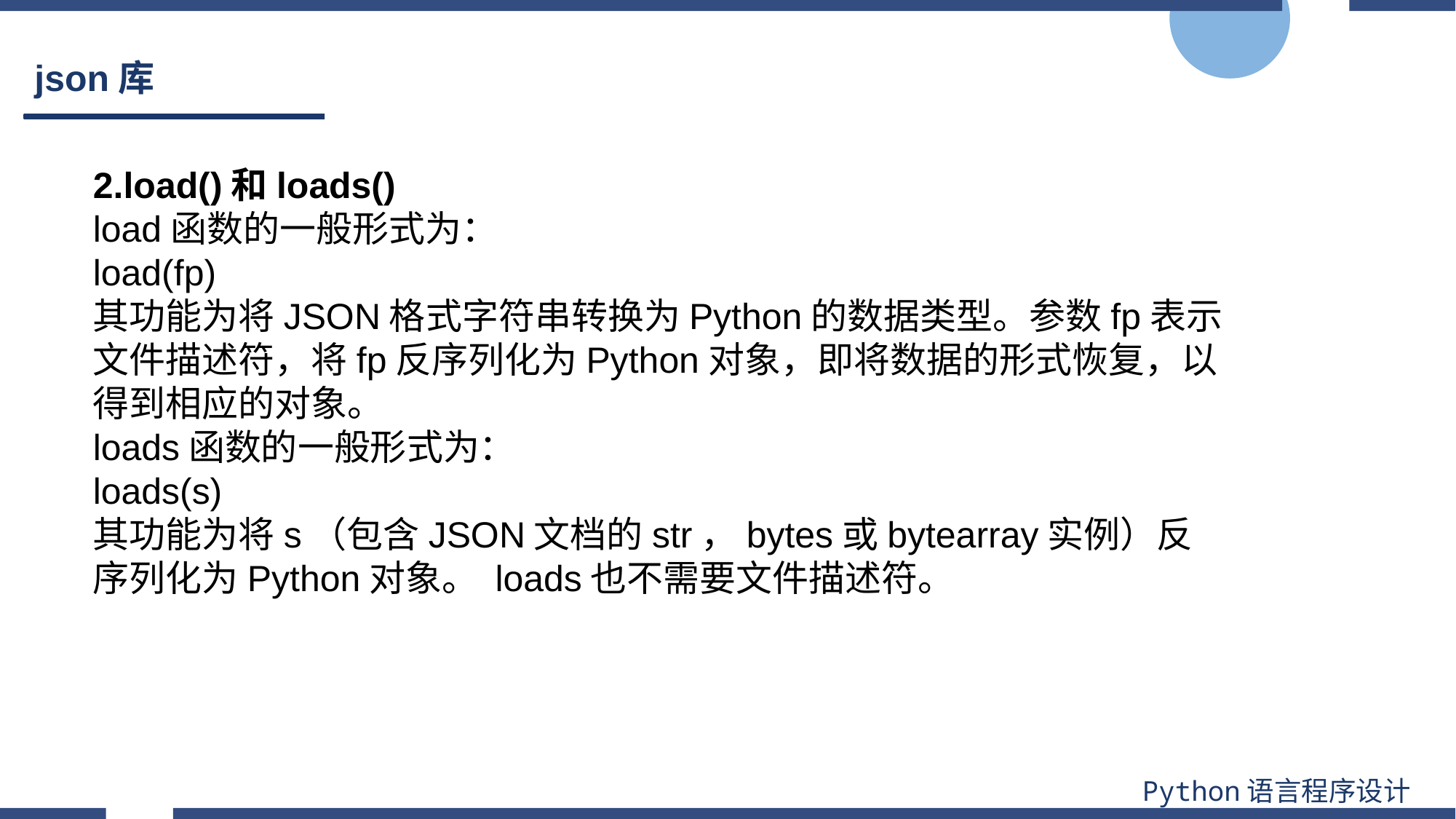

# json库
2.load()和loads()
load函数的一般形式为：
load(fp)
其功能为将JSON格式字符串转换为Python的数据类型。参数fp表示文件描述符，将fp反序列化为Python对象，即将数据的形式恢复，以得到相应的对象。
loads函数的一般形式为：
loads(s)
其功能为将s（包含JSON文档的str，bytes或bytearray实例）反序列化为Python对象。 loads也不需要文件描述符。